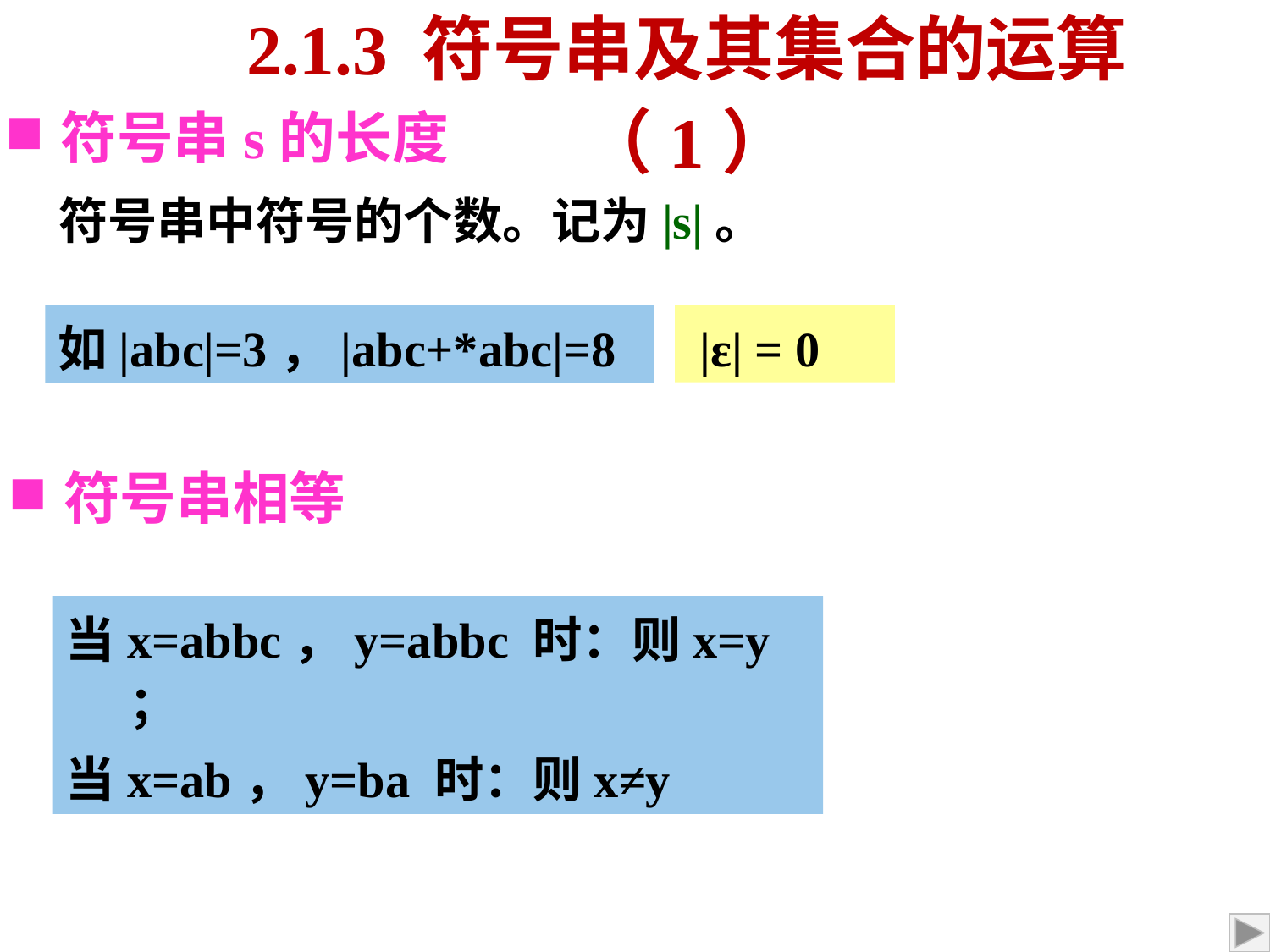

2.1.3 符号串及其集合的运算（1）
符号串s的长度
符号串中符号的个数。记为|s|。
|ε| = 0
如|abc|=3，|abc+*abc|=8
符号串相等
当x=abbc，y=abbc 时：则x=y ；
当x=ab，y=ba 时：则x≠y